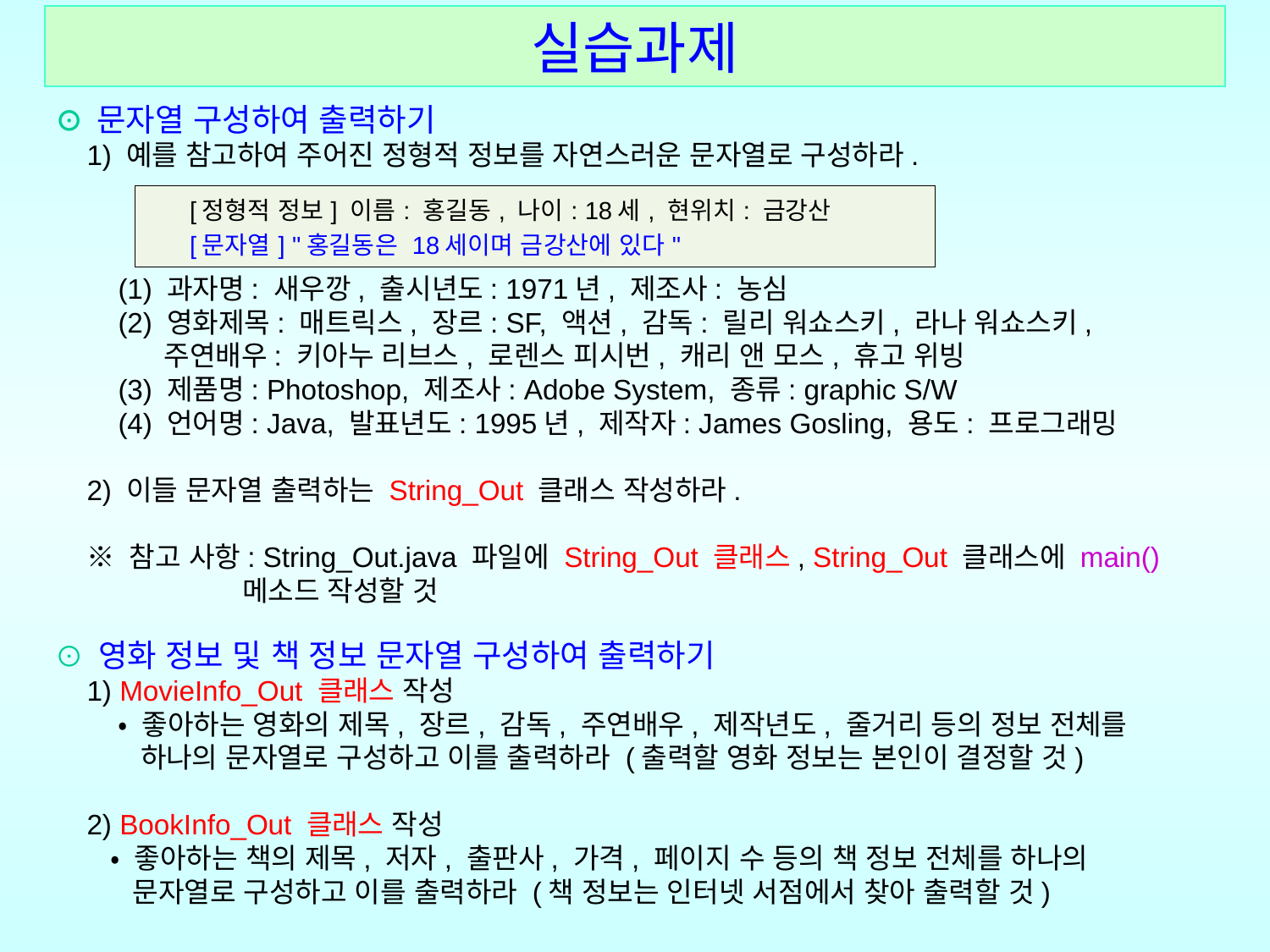

실습과제
⊙ 문자열 구성하여 출력하기
    1) 예를 참고하여 주어진 정형적 정보를 자연스러운 문자열로 구성하라.

        (1) 과자명: 새우깡, 출시년도: 1971년, 제조사: 농심
        (2) 영화제목: 매트릭스, 장르: SF, 액션, 감독: 릴리 워쇼스키, 라나 워쇼스키,
             주연배우: 키아누 리브스, 로렌스 피시번, 캐리 앤 모스, 휴고 위빙
        (3) 제품명: Photoshop, 제조사: Adobe System, 종류: graphic S/W
        (4) 언어명: Java, 발표년도: 1995년, 제작자: James Gosling, 용도: 프로그래밍

    2) 이들 문자열 출력하는 String_Out 클래스 작성하라.

    ※ 참고 사항: String_Out.java 파일에 String_Out 클래스, String_Out 클래스에 main()
                       메소드 작성할 것

⊙ 영화 정보 및 책 정보 문자열 구성하여 출력하기
    1) MovieInfo_Out 클래스 작성
        • 좋아하는 영화의 제목, 장르, 감독, 주연배우, 제작년도, 줄거리 등의 정보 전체를
          하나의 문자열로 구성하고 이를 출력하라 (출력할 영화 정보는 본인이 결정할 것)

    2) BookInfo_Out 클래스 작성
       • 좋아하는 책의 제목, 저자, 출판사, 가격, 페이지 수 등의 책 정보 전체를 하나의
         문자열로 구성하고 이를 출력하라 (책 정보는 인터넷 서점에서 찾아 출력할 것)
| [정형적 정보] 이름: 홍길동, 나이: 18세, 현위치: 금강산 [문자열] "홍길동은 18세이며 금강산에 있다" |
| --- |